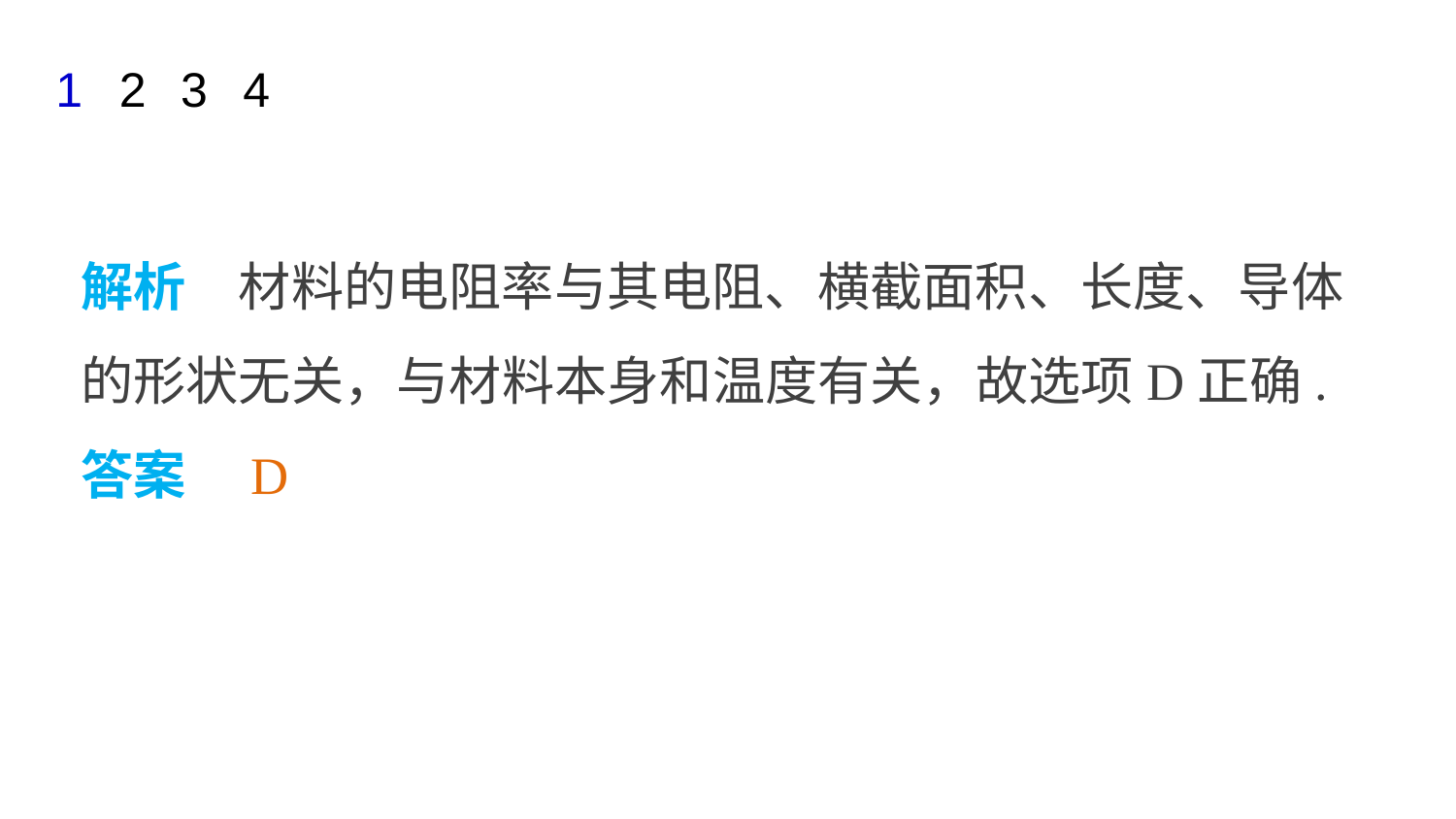

1
2
3
4
解析　材料的电阻率与其电阻、横截面积、长度、导体的形状无关，与材料本身和温度有关，故选项D正确.
答案　D